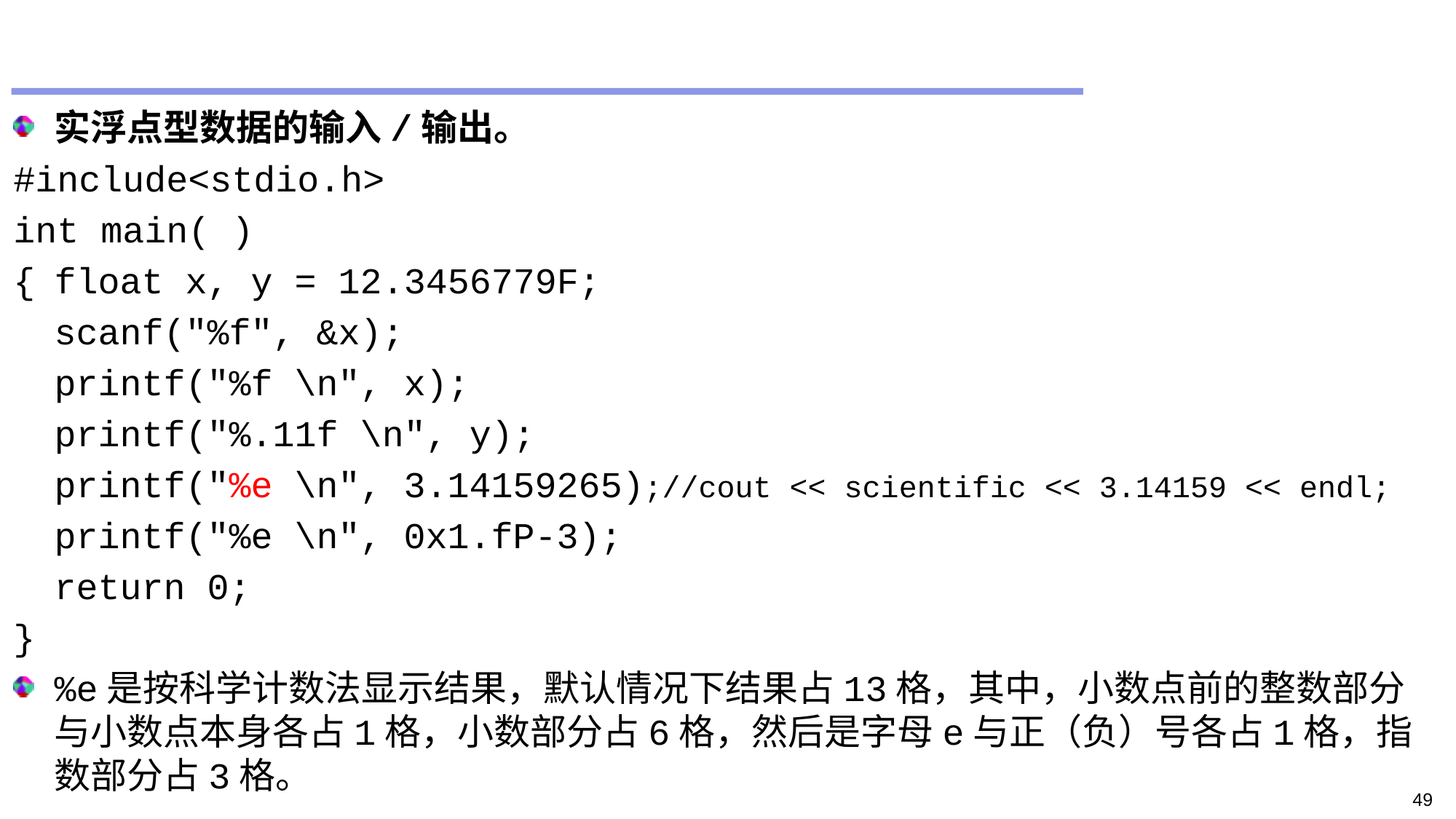

#
实浮点型数据的输入/输出。
#include<stdio.h>
int main( )
{	float x, y = 12.3456779F;
	scanf("%f", &x);
	printf("%f \n", x);
	printf("%.11f \n", y);
	printf("%e \n", 3.14159265);//cout << scientific << 3.14159 << endl;
	printf("%e \n", 0x1.fP-3);
	return 0;
}
%e是按科学计数法显示结果，默认情况下结果占13格，其中，小数点前的整数部分与小数点本身各占1格，小数部分占6格，然后是字母e与正（负）号各占1格，指数部分占3格。

49